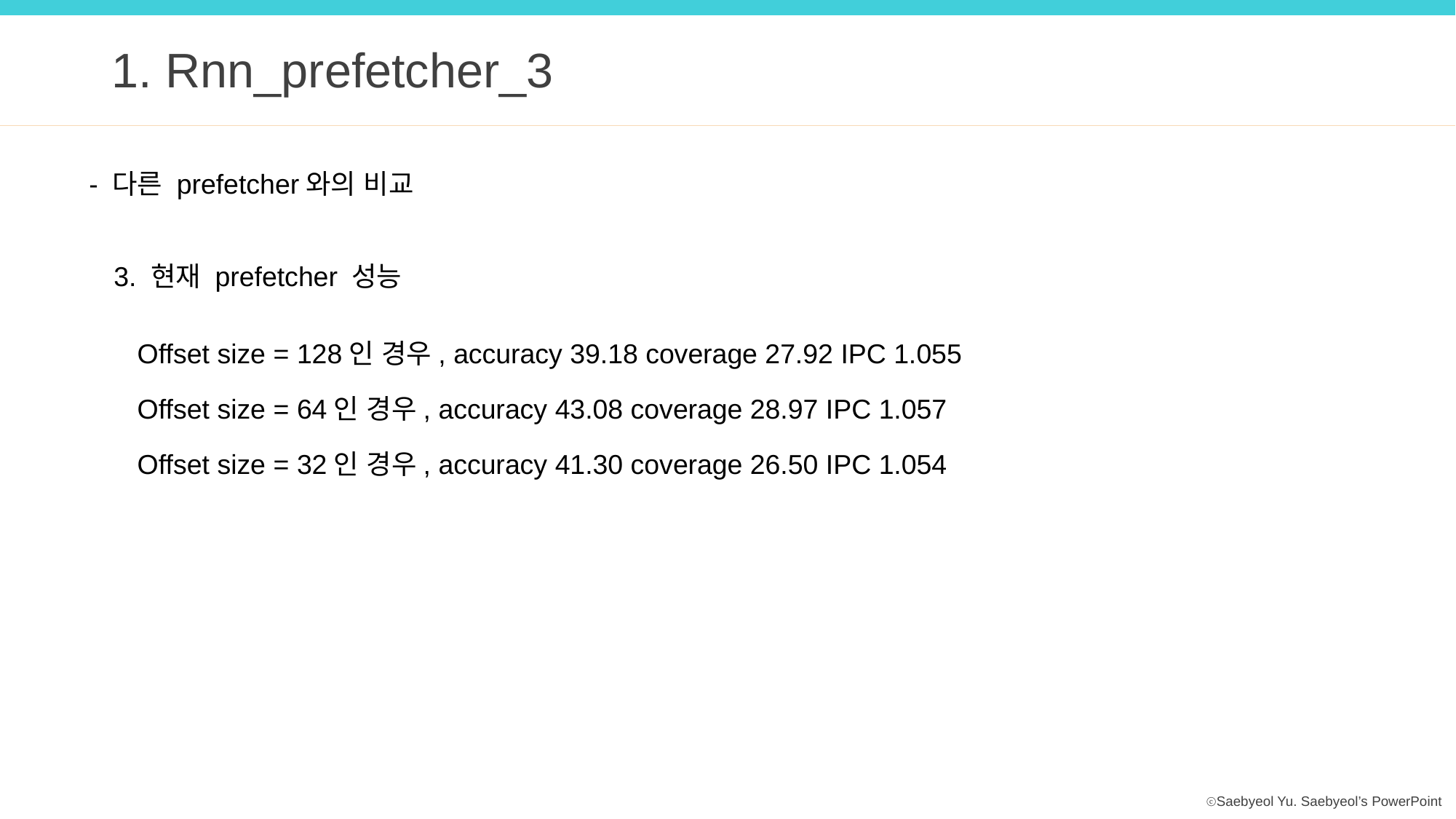

1. Rnn_prefetcher_3
- 다른 prefetcher와의 비교
3. 현재 prefetcher 성능
Offset size = 128인 경우, accuracy 39.18 coverage 27.92 IPC 1.055
Offset size = 64인 경우, accuracy 43.08 coverage 28.97 IPC 1.057
Offset size = 32인 경우, accuracy 41.30 coverage 26.50 IPC 1.054